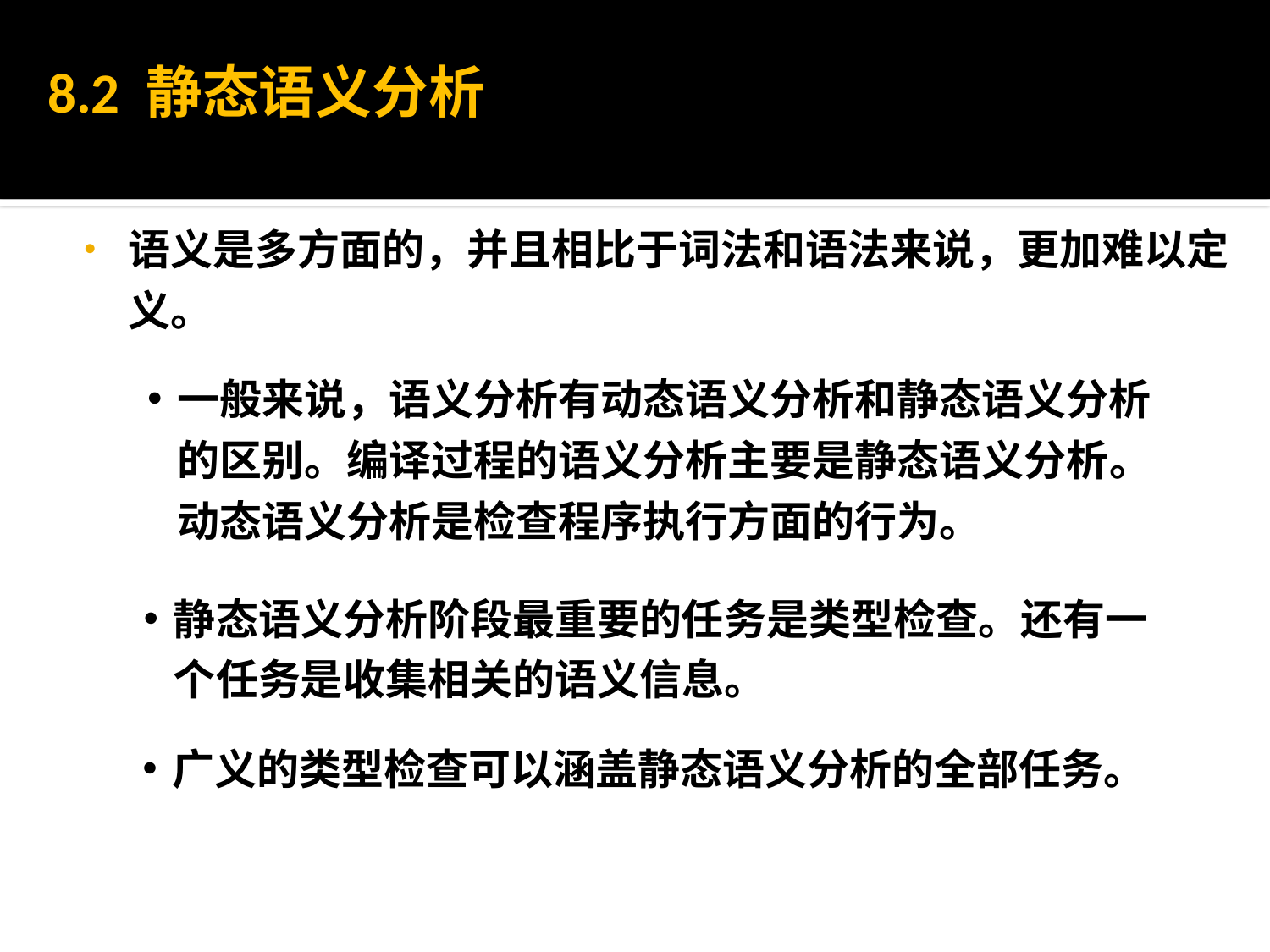

8.2 静态语义分析
语义是多方面的，并且相比于词法和语法来说，更加难以定义。
一般来说，语义分析有动态语义分析和静态语义分析的区别。编译过程的语义分析主要是静态语义分析。动态语义分析是检查程序执行方面的行为。
静态语义分析阶段最重要的任务是类型检查。还有一个任务是收集相关的语义信息。
广义的类型检查可以涵盖静态语义分析的全部任务。